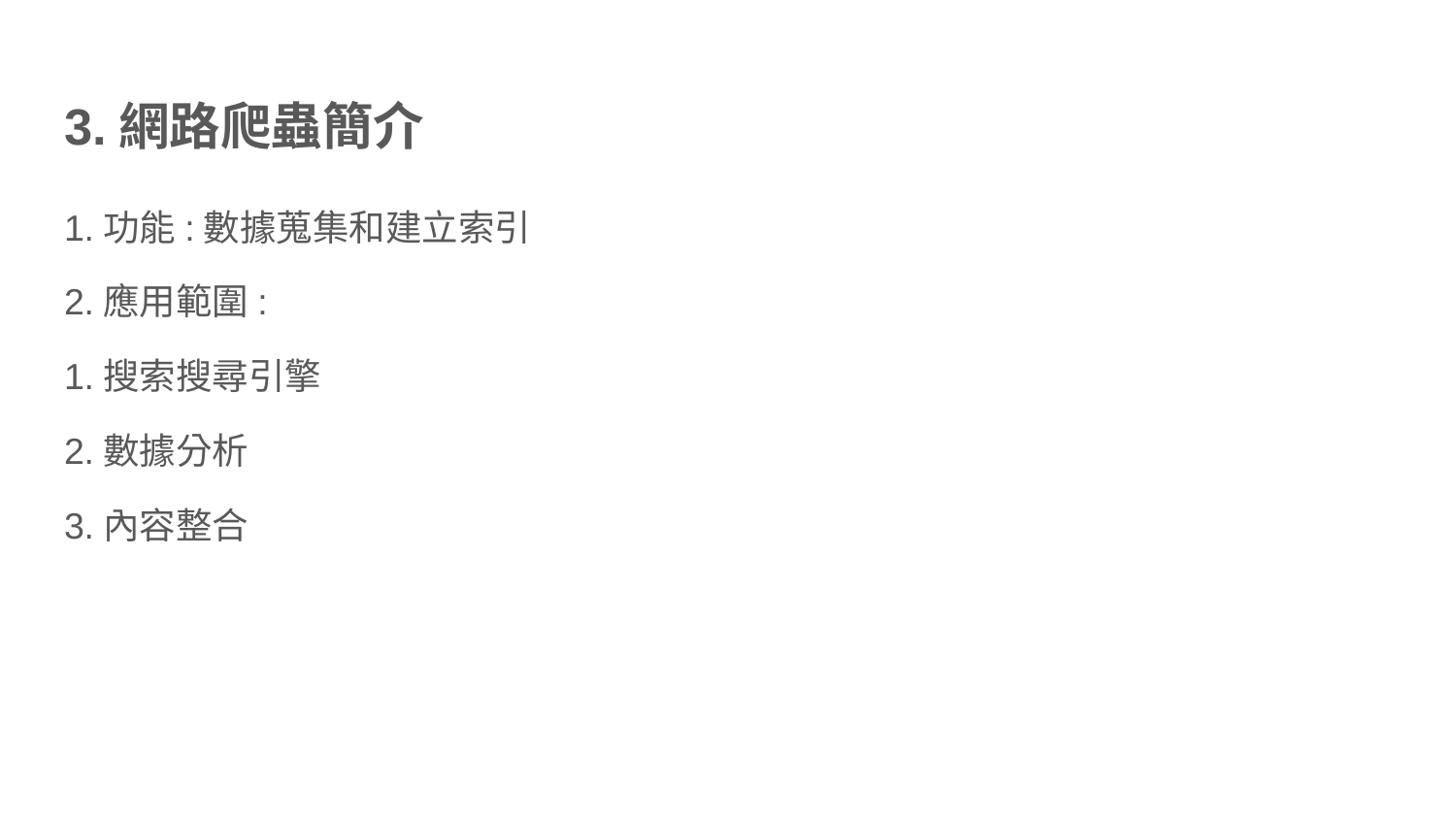

# 3.網路爬蟲簡介

1.功能:數據蒐集和建立索引
2.應用範圍:
1.搜索搜尋引擎
2.數據分析
3.內容整合